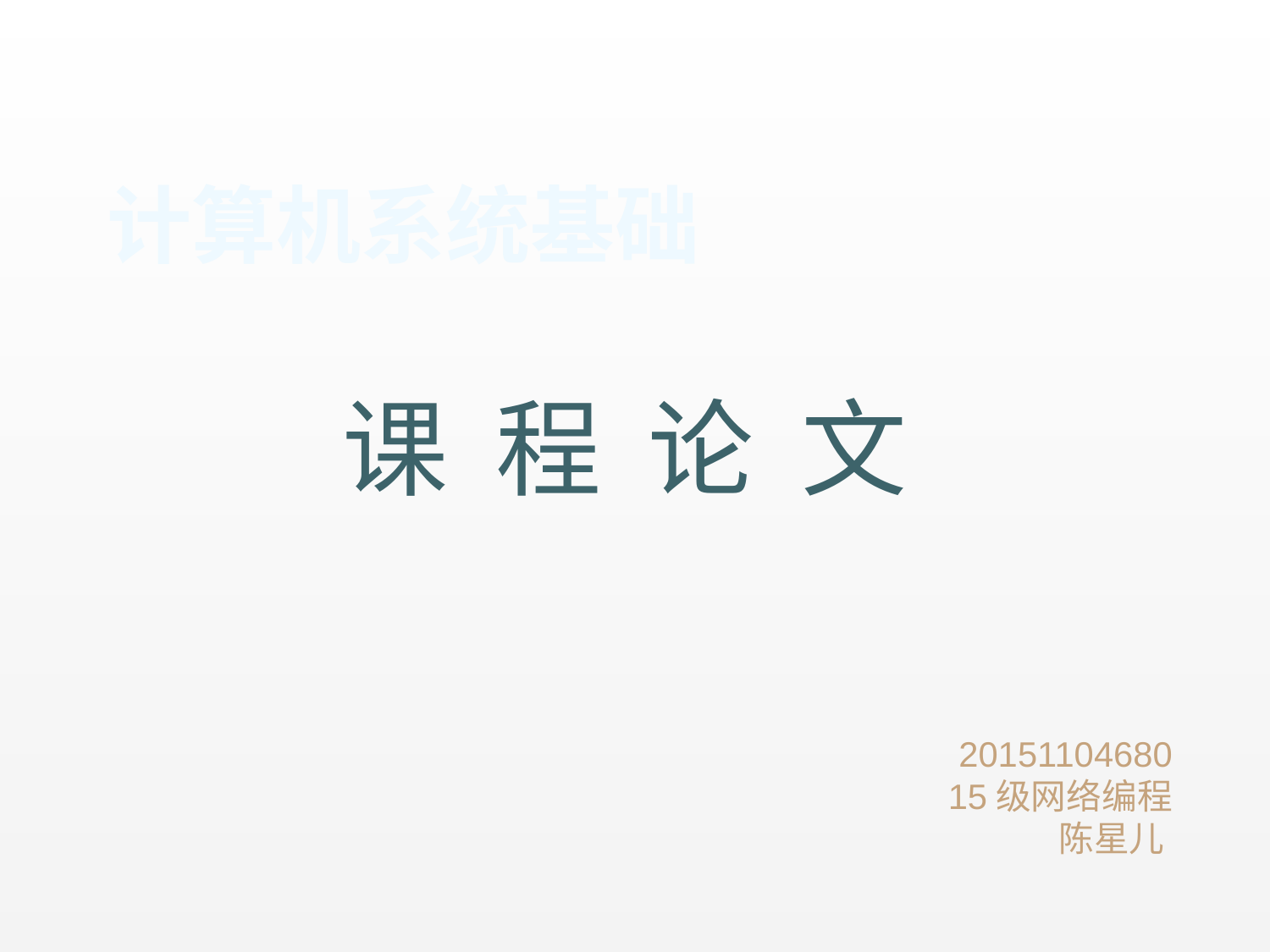

# 计算机系统基础
课  程  论  文
20151104680
15级网络编程
陈星儿